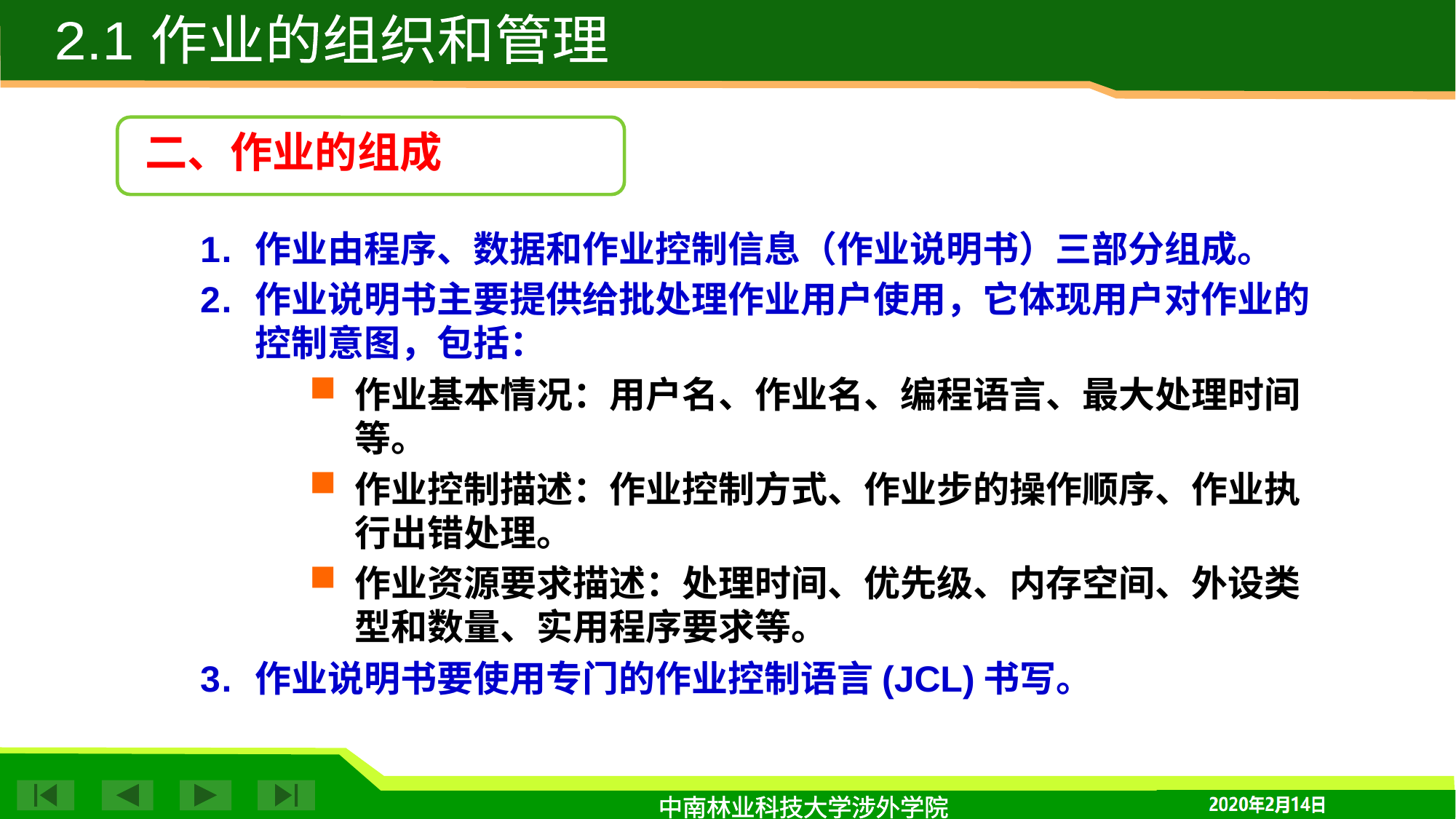

2.1 作业的组织和管理

二、作业的组成
作业由程序、数据和作业控制信息（作业说明书）三部分组成。
作业说明书主要提供给批处理作业用户使用，它体现用户对作业的控制意图，包括：
作业基本情况：用户名、作业名、编程语言、最大处理时间等。
作业控制描述：作业控制方式、作业步的操作顺序、作业执行出错处理。
作业资源要求描述：处理时间、优先级、内存空间、外设类型和数量、实用程序要求等。
作业说明书要使用专门的作业控制语言(JCL)书写。